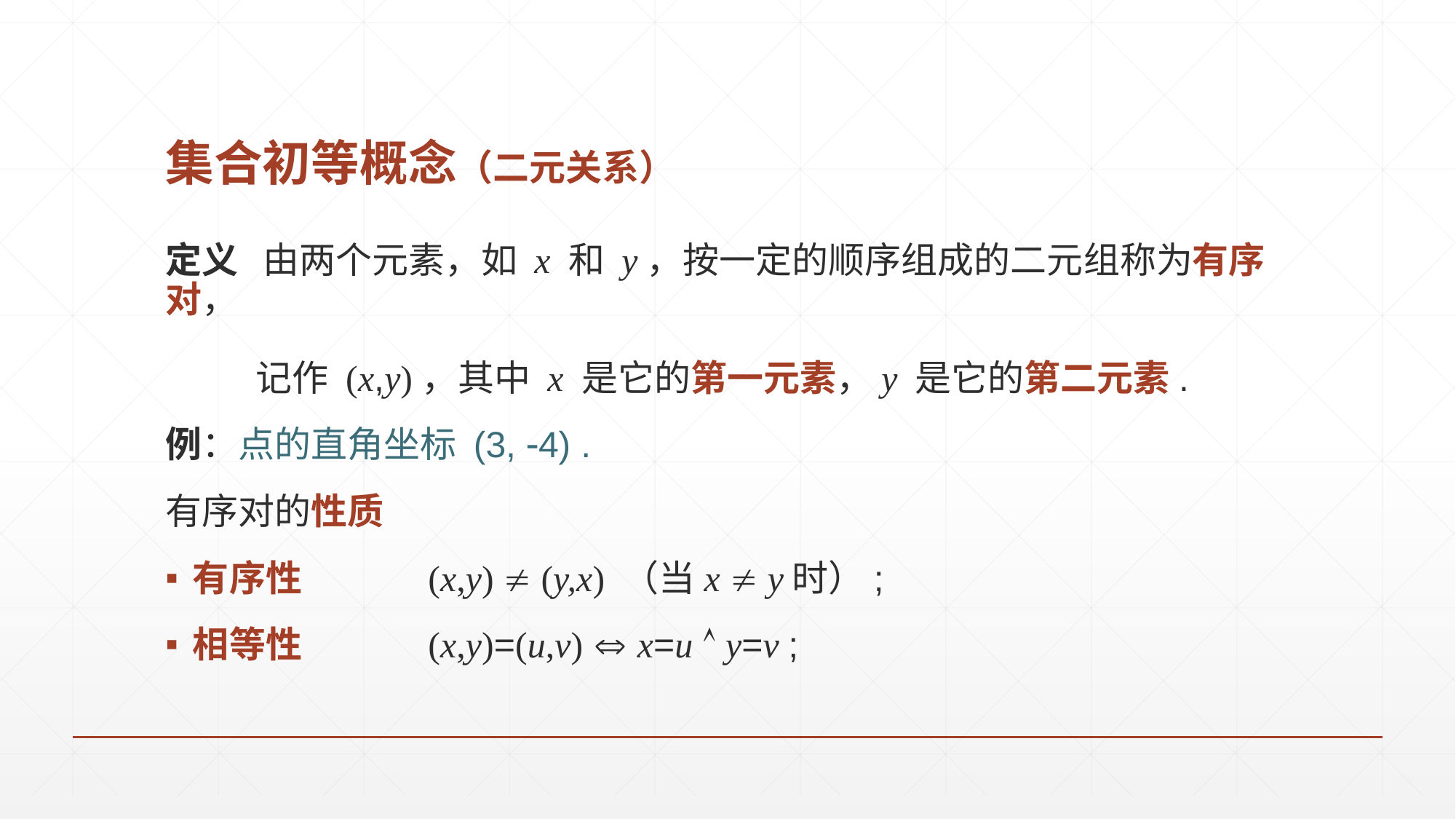

# 集合初等概念（二元关系）
定义   由两个元素，如 x 和 y，按一定的顺序组成的二元组称为有序对，

          记作 (x,y)，其中 x 是它的第一元素，y 是它的第二元素.
例：点的直角坐标 (3, −4) .
有序对的性质
有序性     	 (x,y) ≠ (y,x) （当x ≠ y时）;
相等性	 (x,y)=(u,v) ⇔ x=u ∧ y=v ;